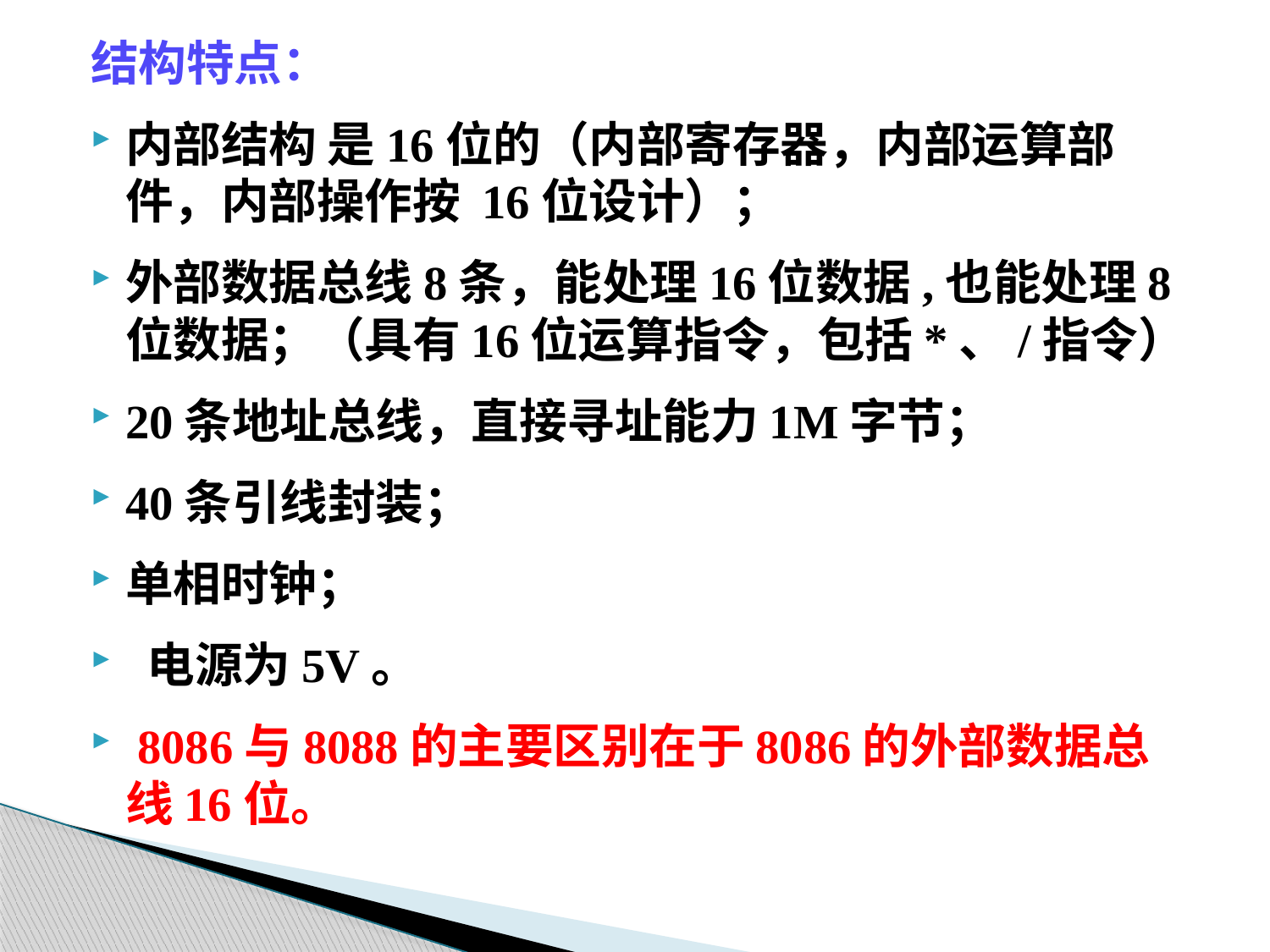

结构特点：
内部结构 是16位的（内部寄存器，内部运算部件，内部操作按 16位设计）；
外部数据总线8条，能处理16位数据,也能处理8位数据；（具有16位运算指令，包括*、/指令）
20条地址总线，直接寻址能力1M字节；
40条引线封装；
单相时钟；
 电源为5V。
 8086与8088的主要区别在于8086的外部数据总线16位。